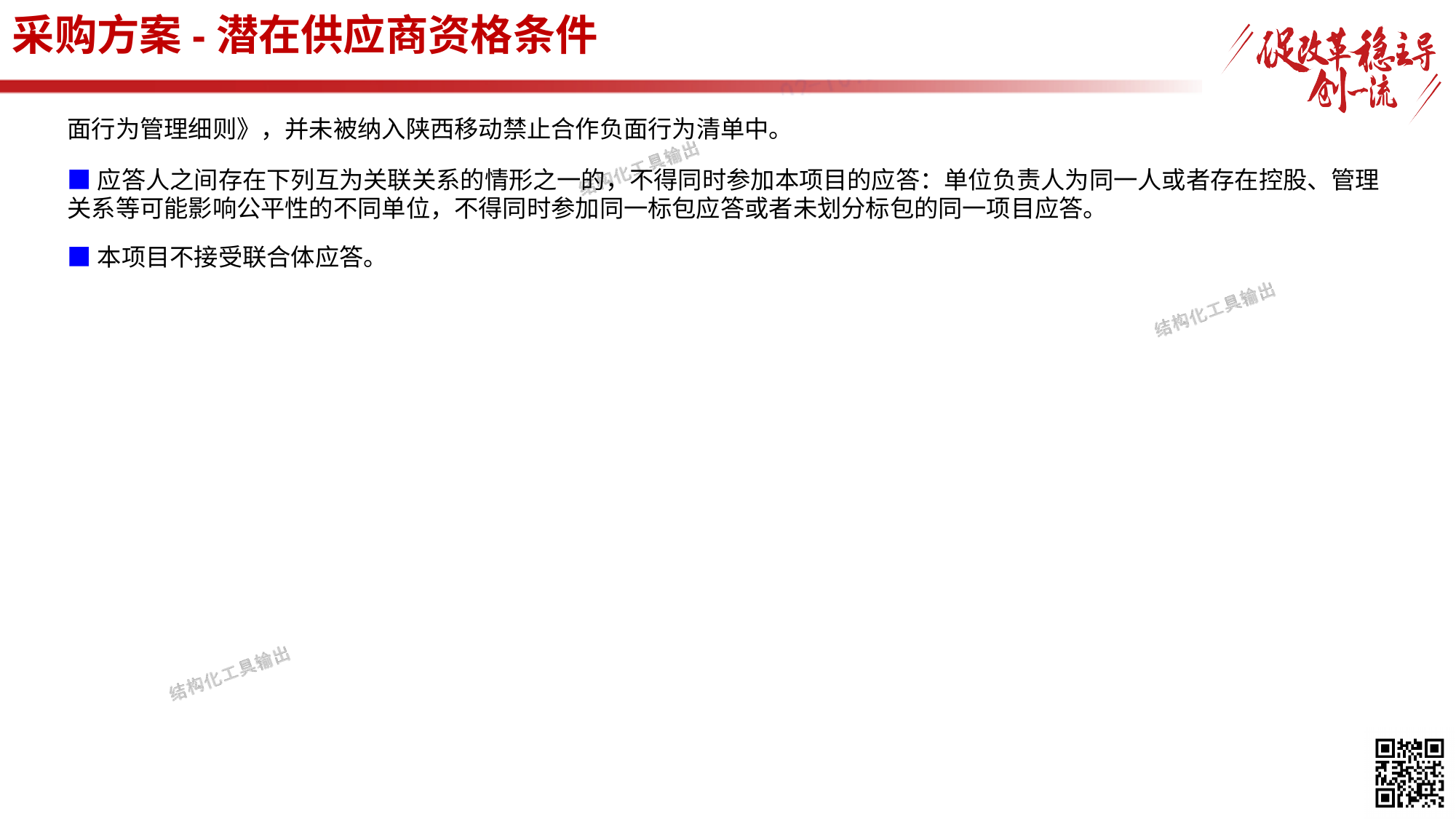

# 采购方案-潜在供应商资格条件
面行为管理细则》，并未被纳入陕西移动禁止合作负面行为清单中。
■应答人之间存在下列互为关联关系的情形之一的，不得同时参加本项目的应答：单位负责人为同一人或者存在控股、管理关系等可能影响公平性的不同单位，不得同时参加同一标包应答或者未划分标包的同一项目应答。
■本项目不接受联合体应答。